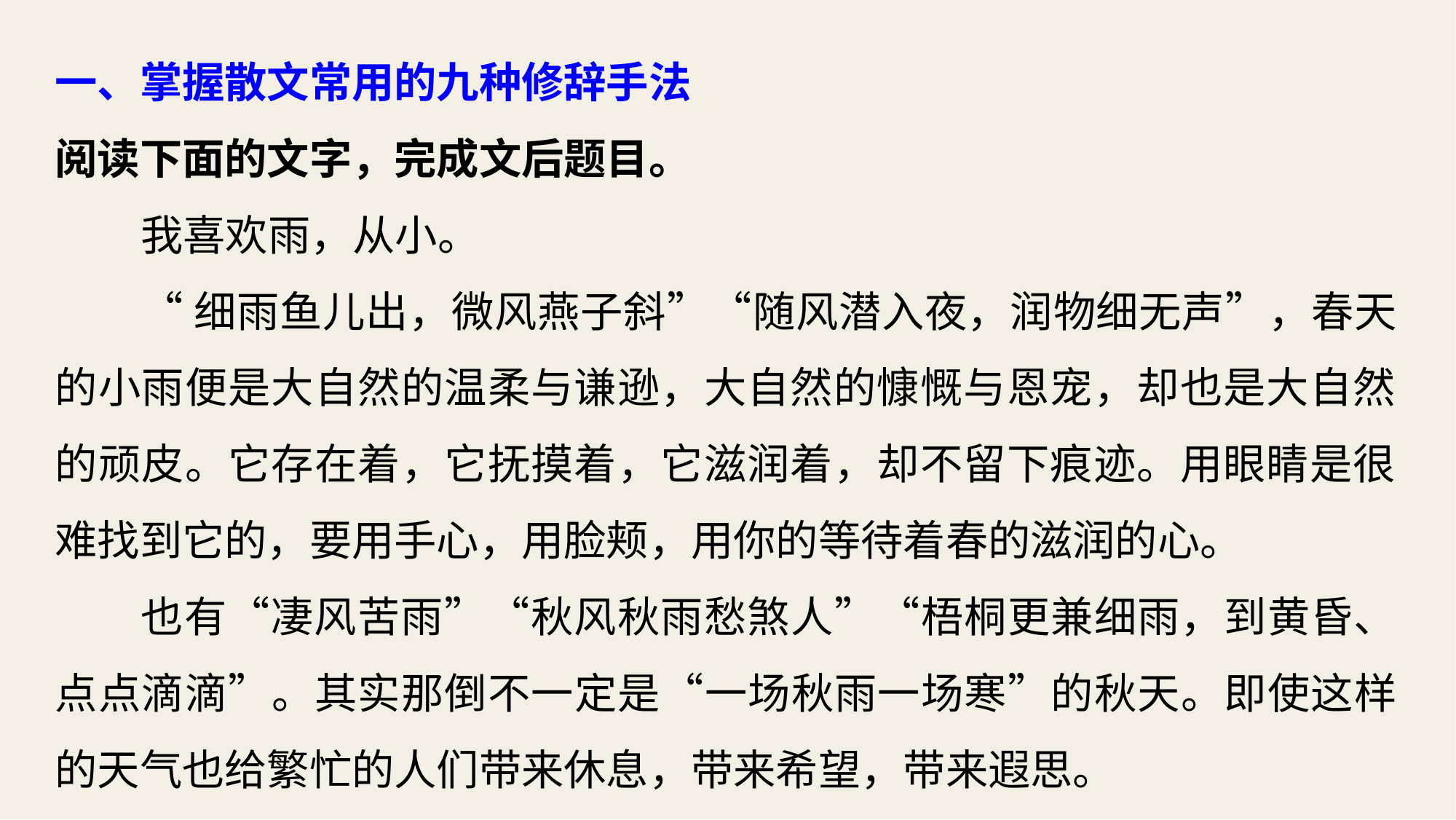

一、掌握散文常用的九种修辞手法
阅读下面的文字，完成文后题目。
我喜欢雨，从小。
“细雨鱼儿出，微风燕子斜”“随风潜入夜，润物细无声”，春天的小雨便是大自然的温柔与谦逊，大自然的慷慨与恩宠，却也是大自然的顽皮。它存在着，它抚摸着，它滋润着，却不留下痕迹。用眼睛是很难找到它的，要用手心，用脸颊，用你的等待着春的滋润的心。
也有“凄风苦雨”“秋风秋雨愁煞人”“梧桐更兼细雨，到黄昏、点点滴滴”。其实那倒不一定是“一场秋雨一场寒”的秋天。即使这样的天气也给繁忙的人们带来休息，带来希望，带来遐思。